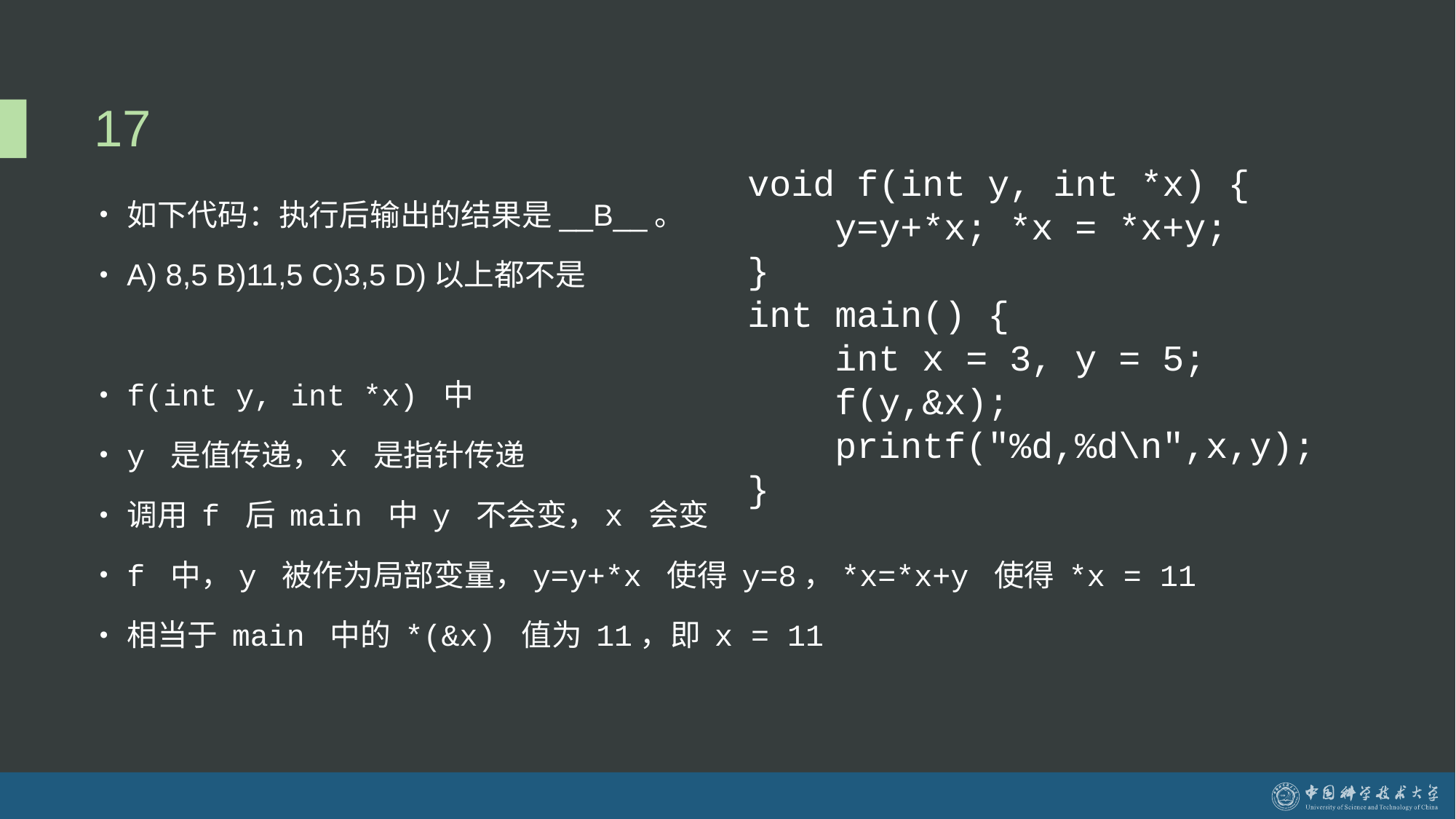

# 17
void f(int y, int *x) {
    y=y+*x; *x = *x+y;
}
int main() {
    int x = 3, y = 5;
    f(y,&x);
    printf("%d,%d\n",x,y);
}
如下代码：执行后输出的结果是__B__。
A) 8,5 B)11,5 C)3,5 D)以上都不是

f(int y, int *x) 中
y 是值传递，x 是指针传递
调用 f 后 main 中 y 不会变，x 会变
f 中，y 被作为局部变量，y=y+*x 使得 y=8，*x=*x+y 使得 *x = 11
相当于 main 中的 *(&x) 值为 11，即 x = 11